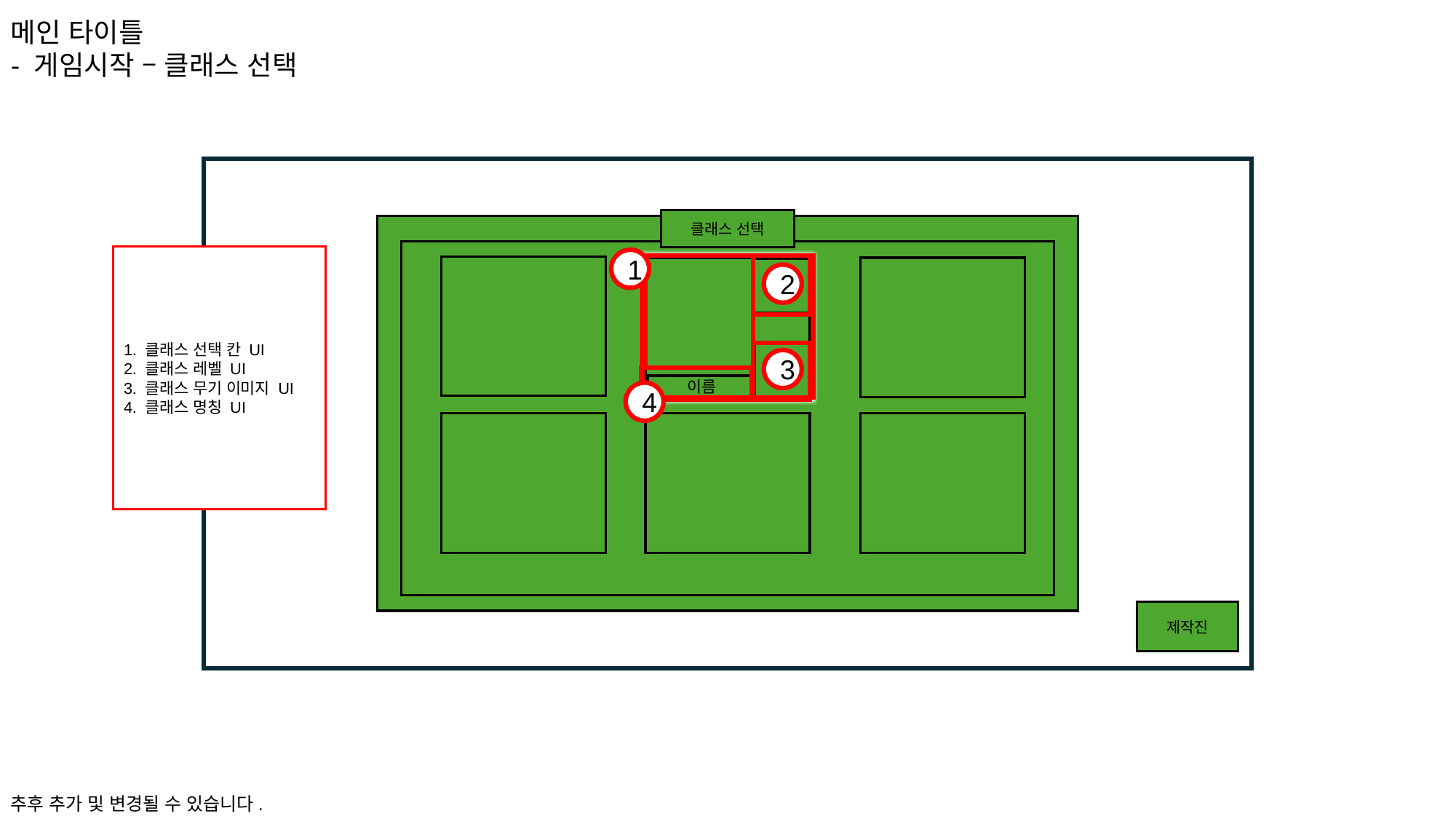

메인 타이틀
- 게임시작 – 클래스 선택
ㅁ
클래스 선택

1. 클래스 선택 칸 UI
2. 클래스 레벨 UI
3. 클래스 무기 이미지 UI
4. 클래스 명칭 UI
1

2

3

이름
4

제작진
추후 추가 및 변경될 수 있습니다.